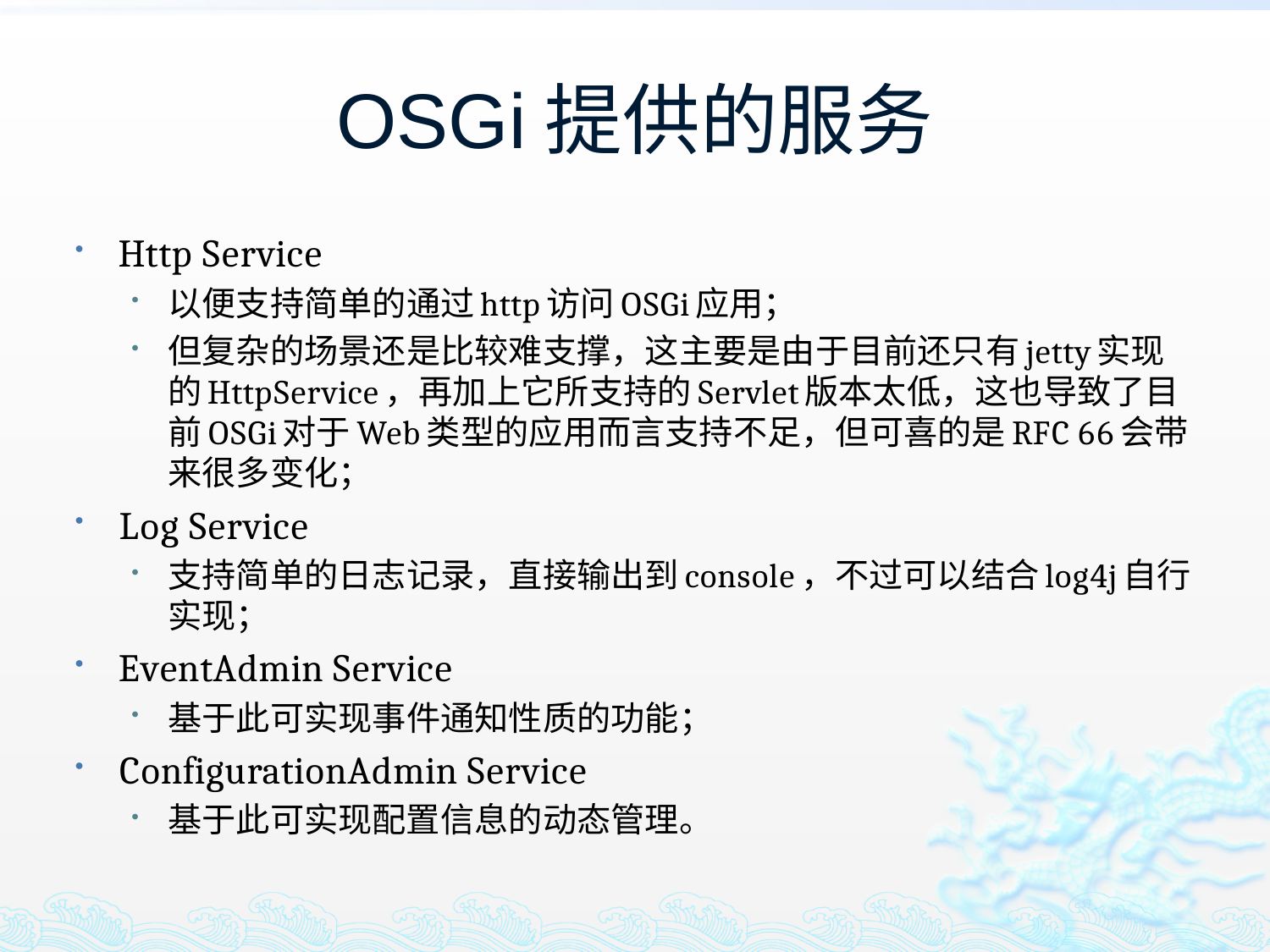

# OSGi提供的服务
Http Service
以便支持简单的通过http访问OSGi应用；
但复杂的场景还是比较难支撑，这主要是由于目前还只有jetty实现的HttpService，再加上它所支持的Servlet版本太低，这也导致了目前OSGi对于Web类型的应用而言支持不足，但可喜的是RFC 66会带来很多变化；
Log Service
支持简单的日志记录，直接输出到console，不过可以结合log4j自行实现；
EventAdmin Service
基于此可实现事件通知性质的功能；
ConfigurationAdmin Service
基于此可实现配置信息的动态管理。